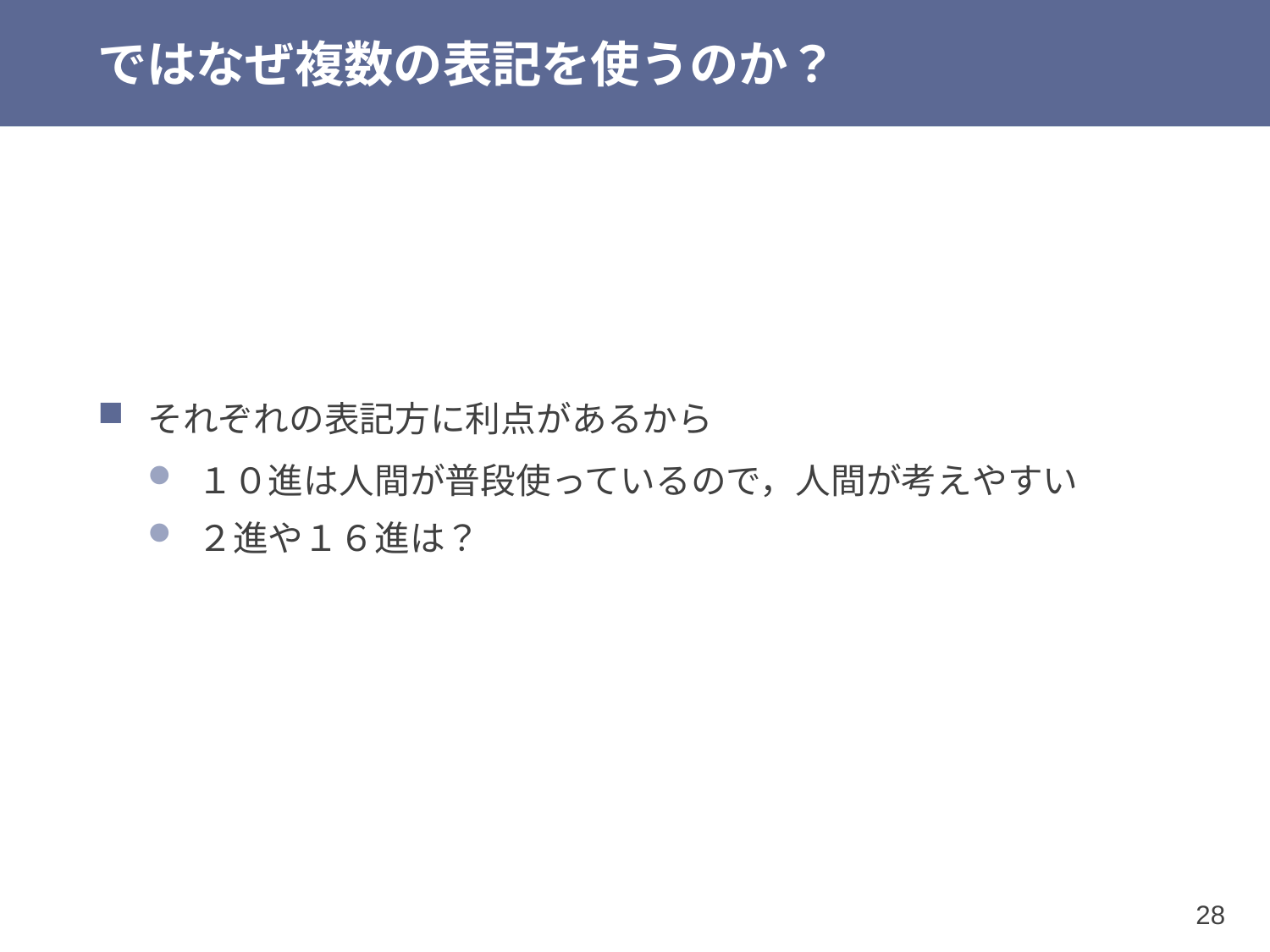

# ではなぜ複数の表記を使うのか？
それぞれの表記方に利点があるから
１０進は人間が普段使っているので，人間が考えやすい
２進や１６進は？